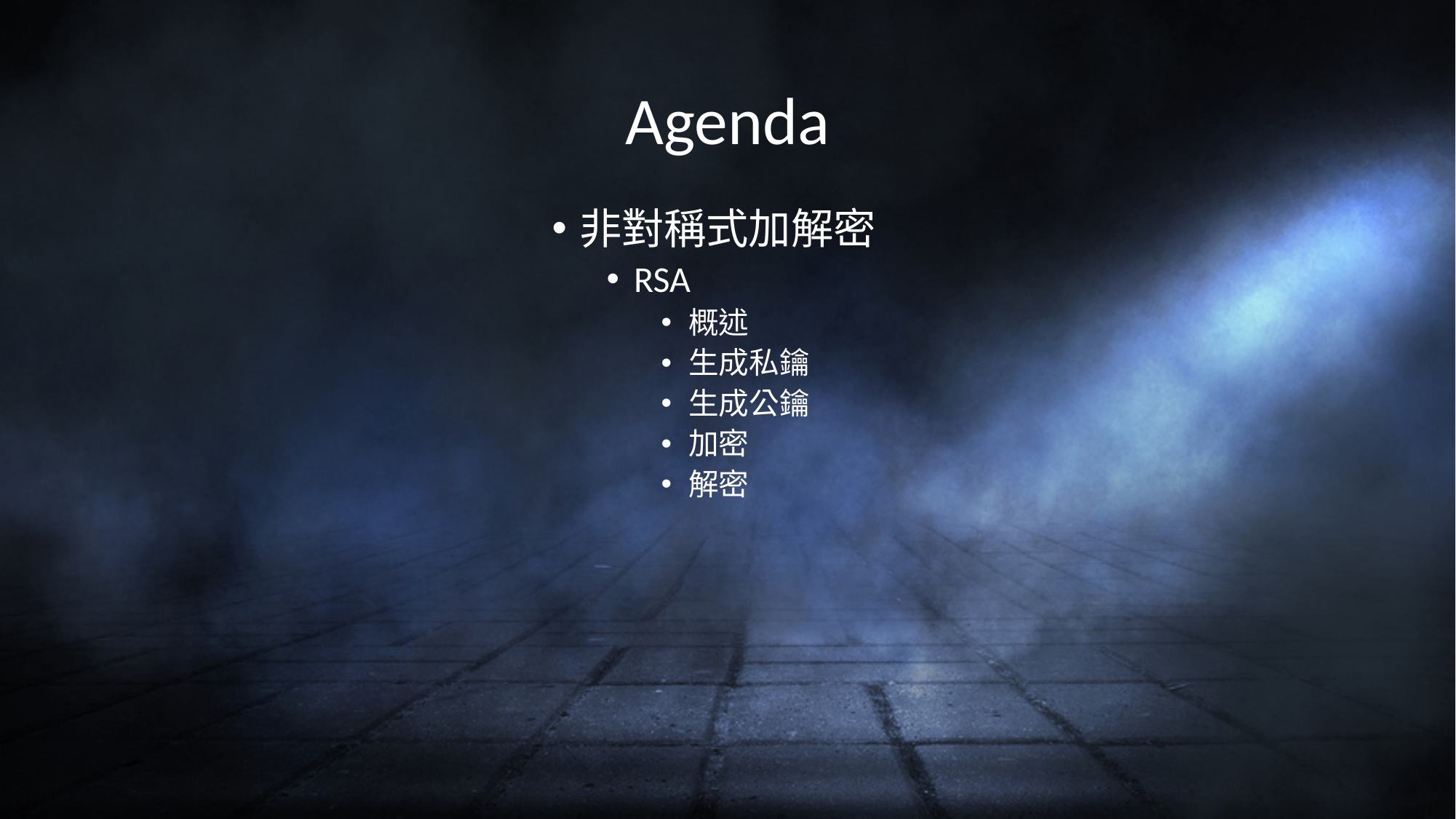

# Agenda
非對稱式加解密
RSA
概述
生成私鑰
生成公鑰
加密
解密